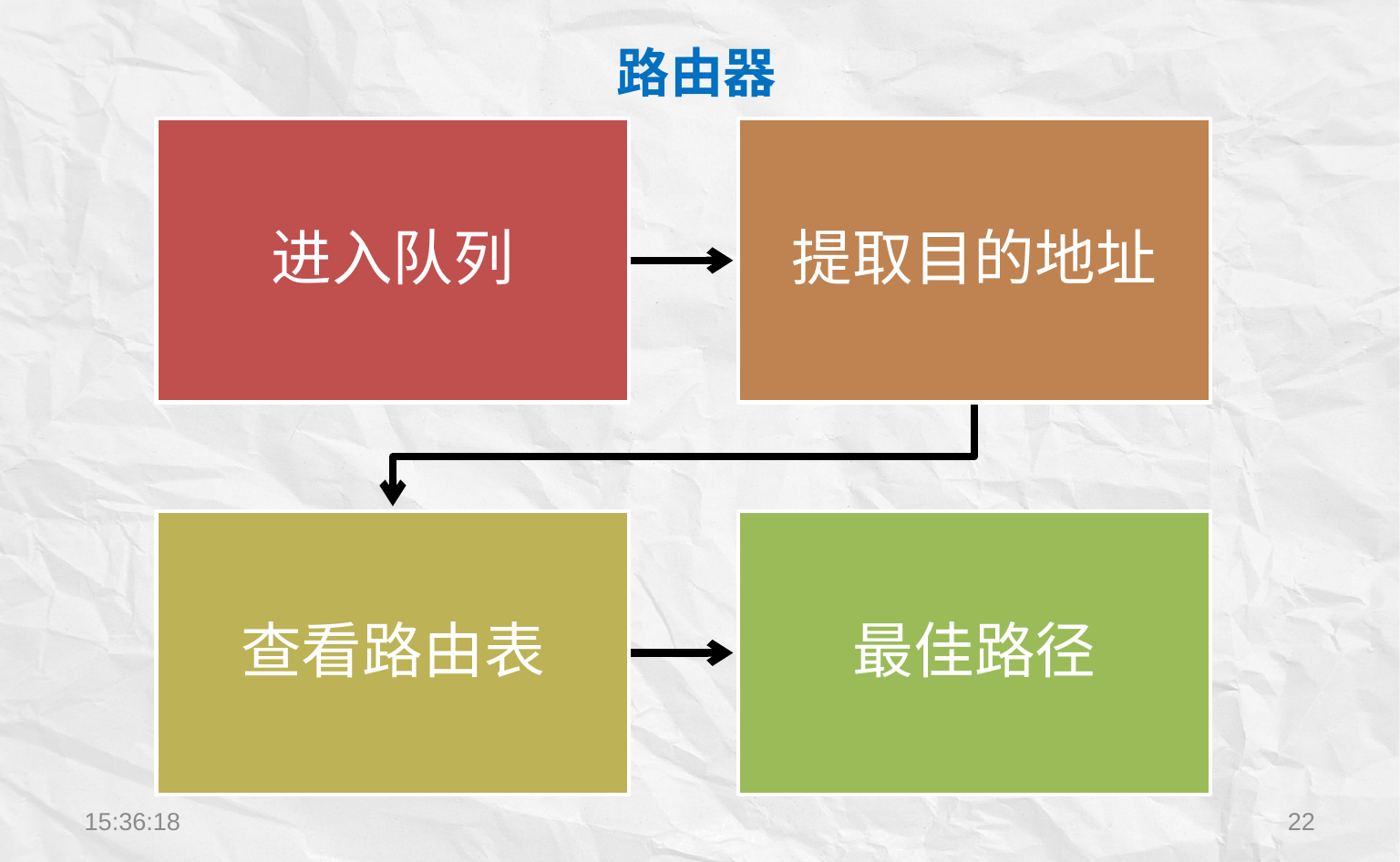

路由器

进入队列

提取目的地址

查看路由表
最佳路径
15:36:18
 22